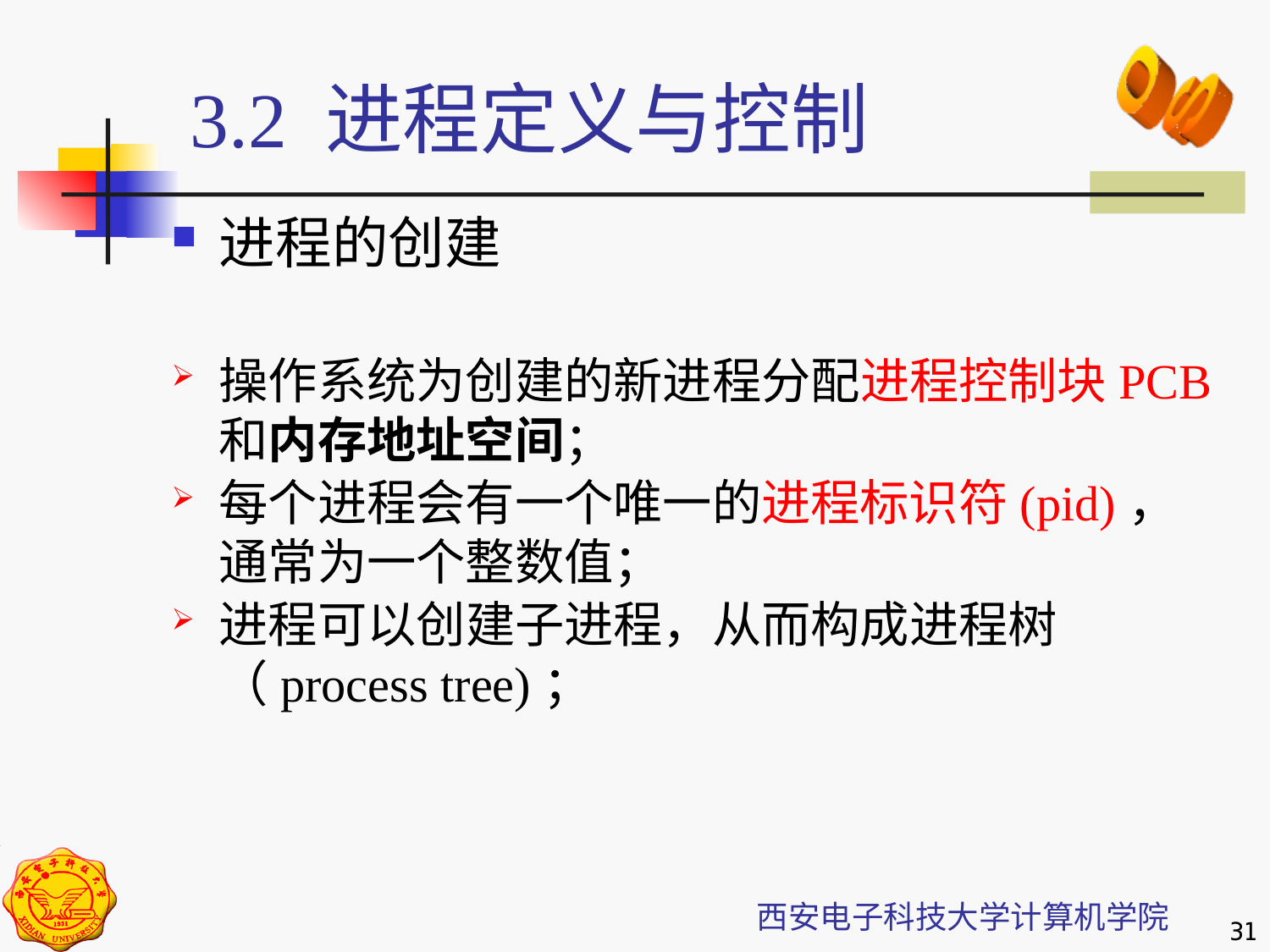

3.2 进程定义与控制
进程的创建

操作系统为创建的新进程分配进程控制块PCB和内存地址空间；
每个进程会有一个唯一的进程标识符(pid)，通常为一个整数值；
进程可以创建子进程，从而构成进程树（process tree)；
31